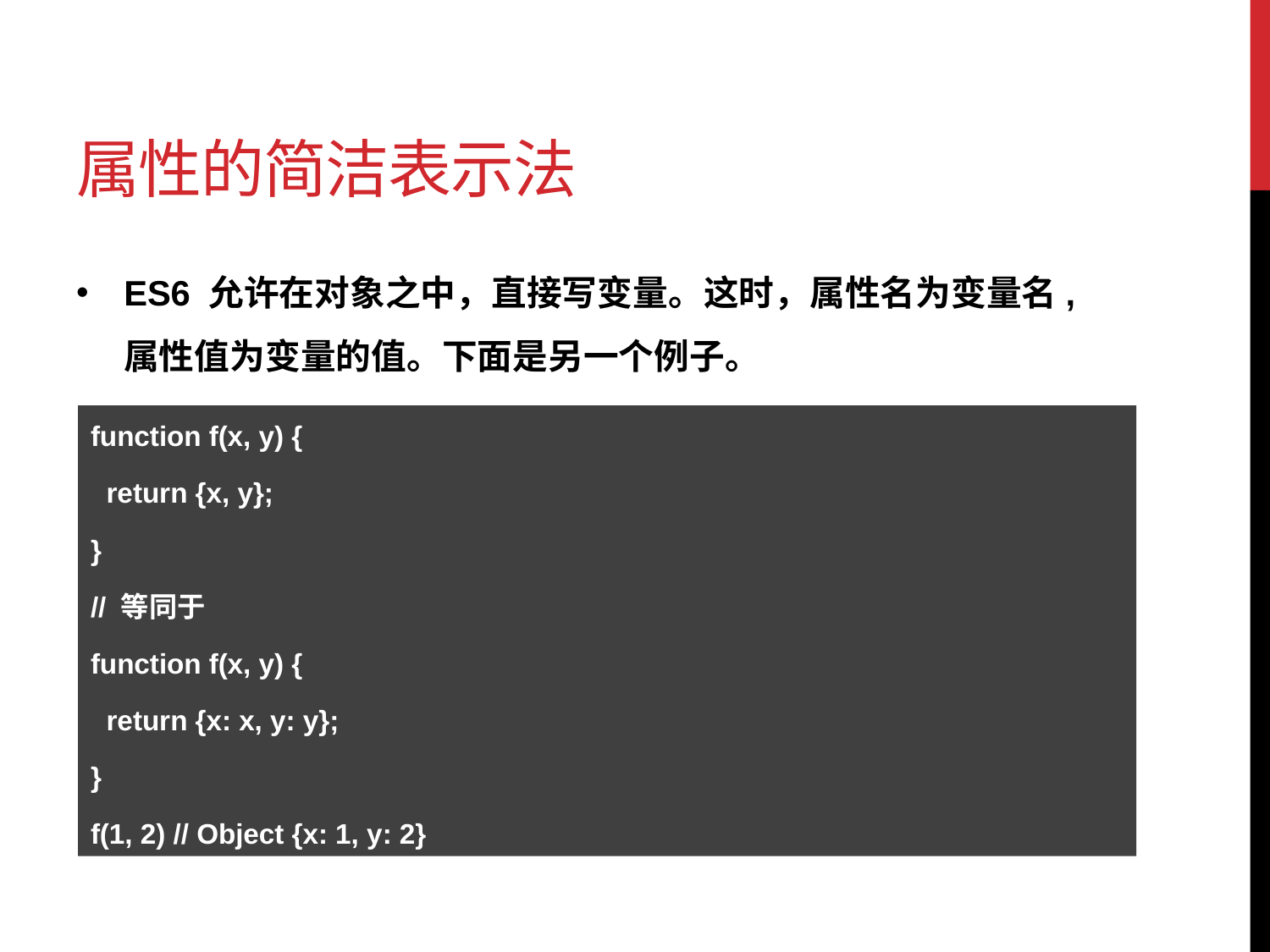

# 属性的简洁表示法
ES6 允许在对象之中，直接写变量。这时，属性名为变量名, 属性值为变量的值。下面是另一个例子。

function f(x, y) {
  return {x, y};
}
// 等同于
function f(x, y) {
  return {x: x, y: y};
}
f(1, 2) // Object {x: 1, y: 2}